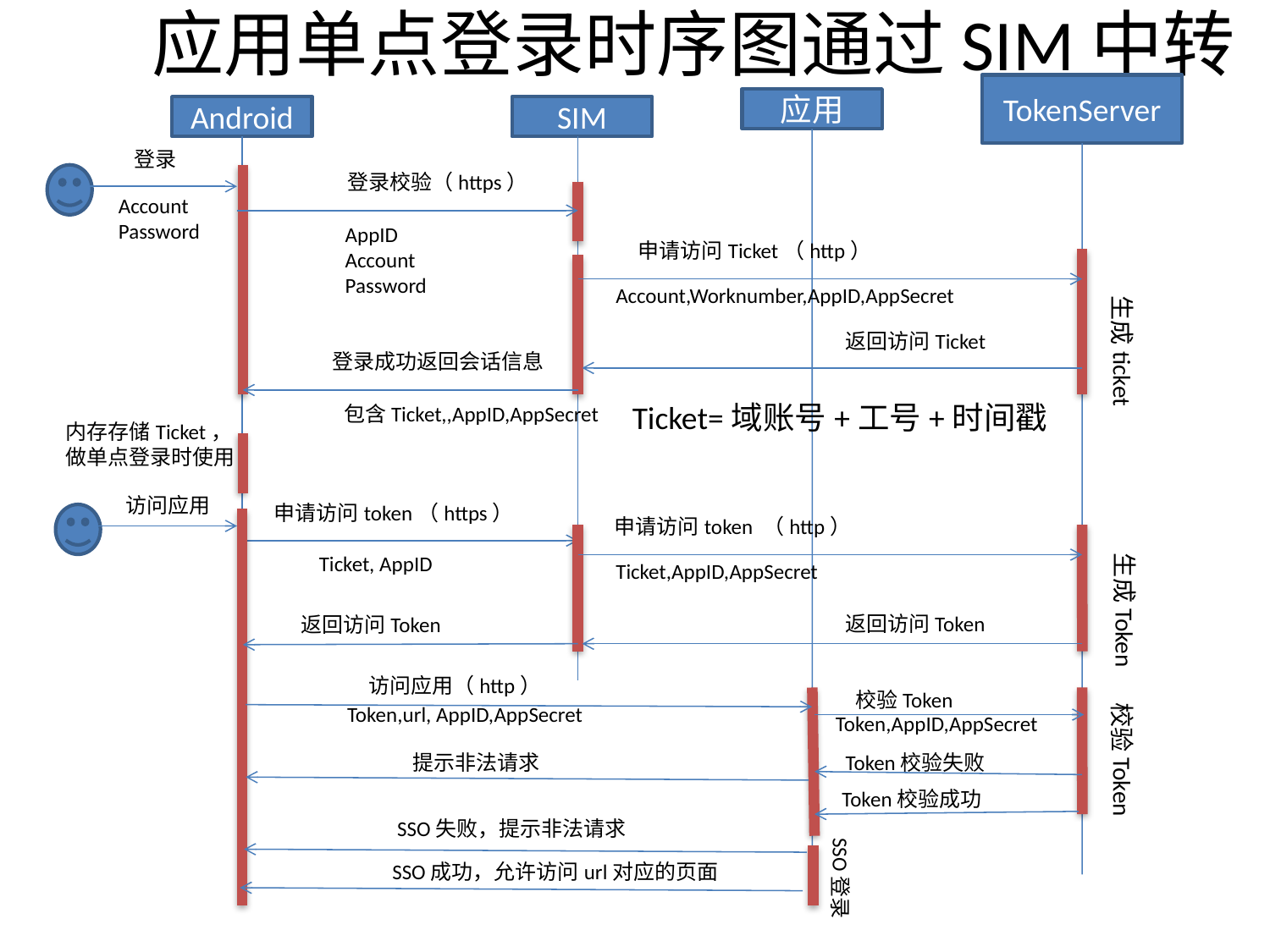

# 应用单点登录时序图通过SIM中转
TokenServer
应用
Android
SIM
登录
登录校验（https）

Account
Password
AppID
Account
Password
申请访问Ticket（http）
Account,Worknumber,AppID,AppSecret
生成ticket
返回访问Ticket
登录成功返回会话信息
Ticket=域账号+工号+时间戳
包含Ticket,,AppID,AppSecret

内存存储Ticket，
做单点登录时使用
访问应用
申请访问token（https）

申请访问token （http）
生成Token
Ticket, AppID
Ticket,AppID,AppSecret
返回访问Token
返回访问Token
访问应用（http）
校验Token
校验Token
Token,url, AppID,AppSecret
Token,AppID,AppSecret
提示非法请求
Token校验失败
Token校验成功
SSO失败，提示非法请求
SSO登录
SSO成功，允许访问url对应的页面